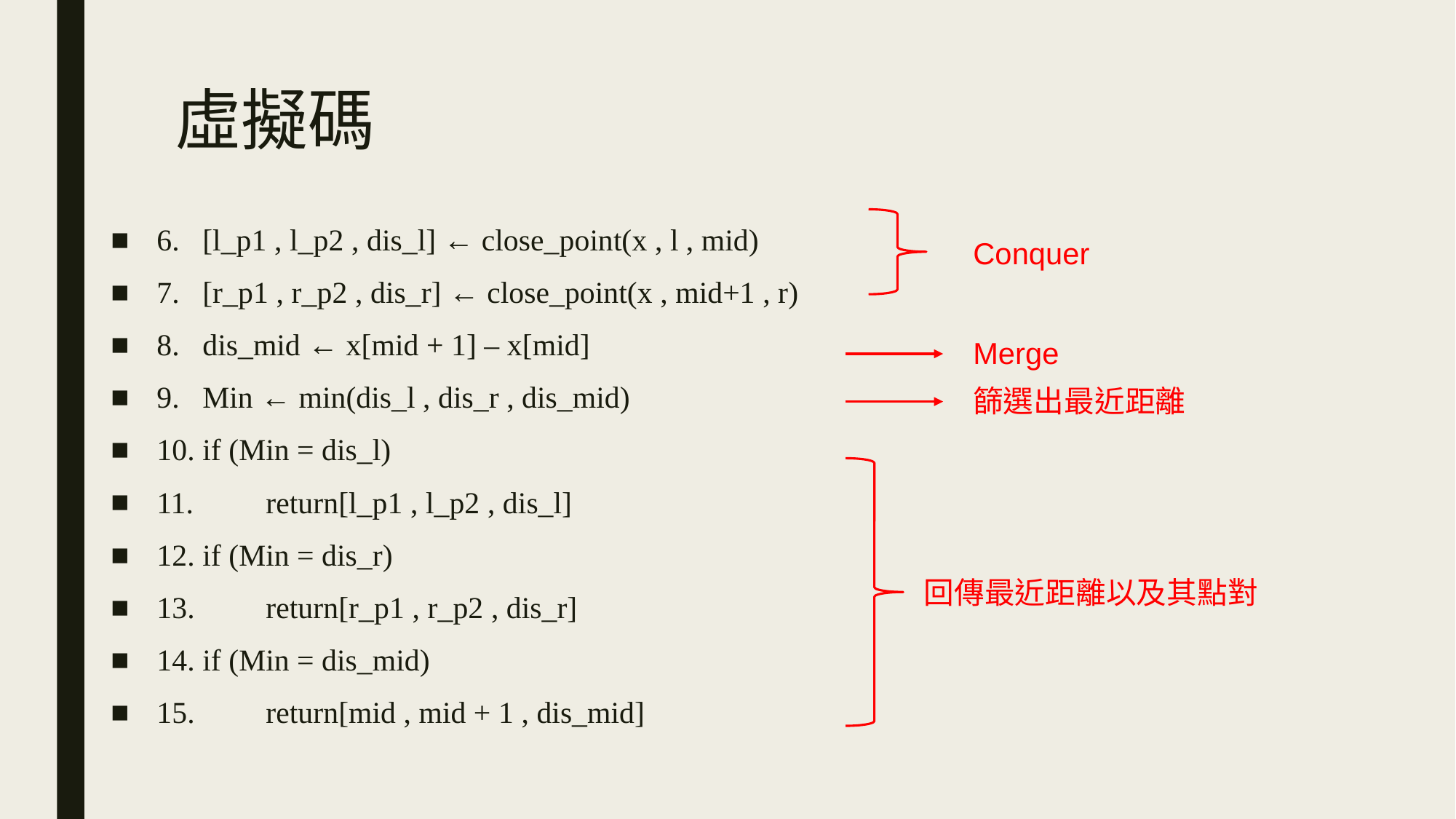

# 虛擬碼

6.   [l_p1 , l_p2 , dis_l] ← close_point(x , l , mid)
7.   [r_p1 , r_p2 , dis_r] ← close_point(x , mid+1 , r)
8.   dis_mid ← x[mid + 1] – x[mid]
9.   Min ← min(dis_l , dis_r , dis_mid)
10. if (Min = dis_l)
11.	return[l_p1 , l_p2 , dis_l]
12. if (Min = dis_r)
13. 	return[r_p1 , r_p2 , dis_r]
14. if (Min = dis_mid)
15. 	return[mid , mid + 1 , dis_mid]

Conquer
Merge
篩選出最近距離

回傳最近距離以及其點對